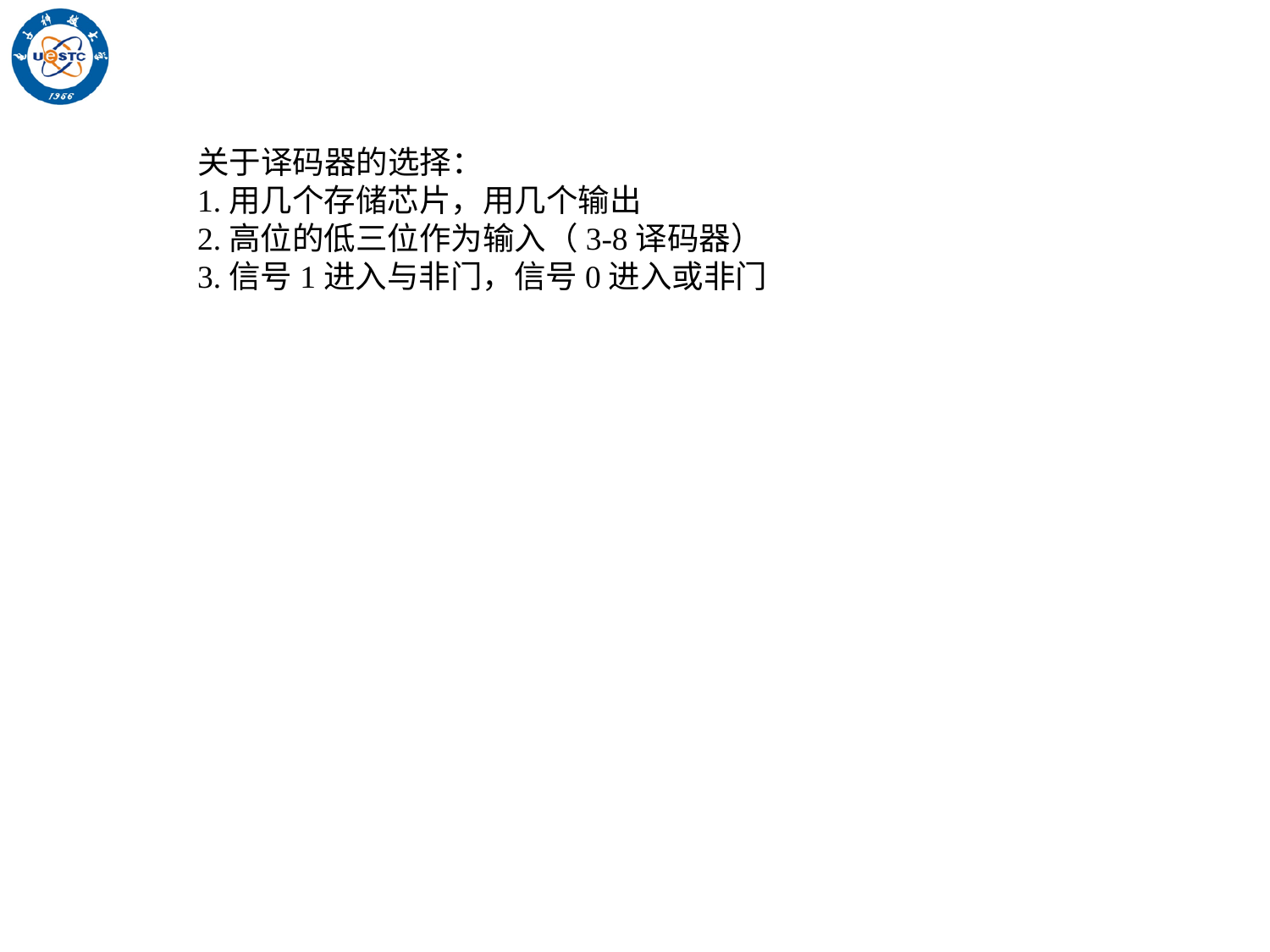

关于译码器的选择：
1.用几个存储芯片，用几个输出
2.高位的低三位作为输入（3-8译码器）
3.信号1进入与非门，信号0进入或非门